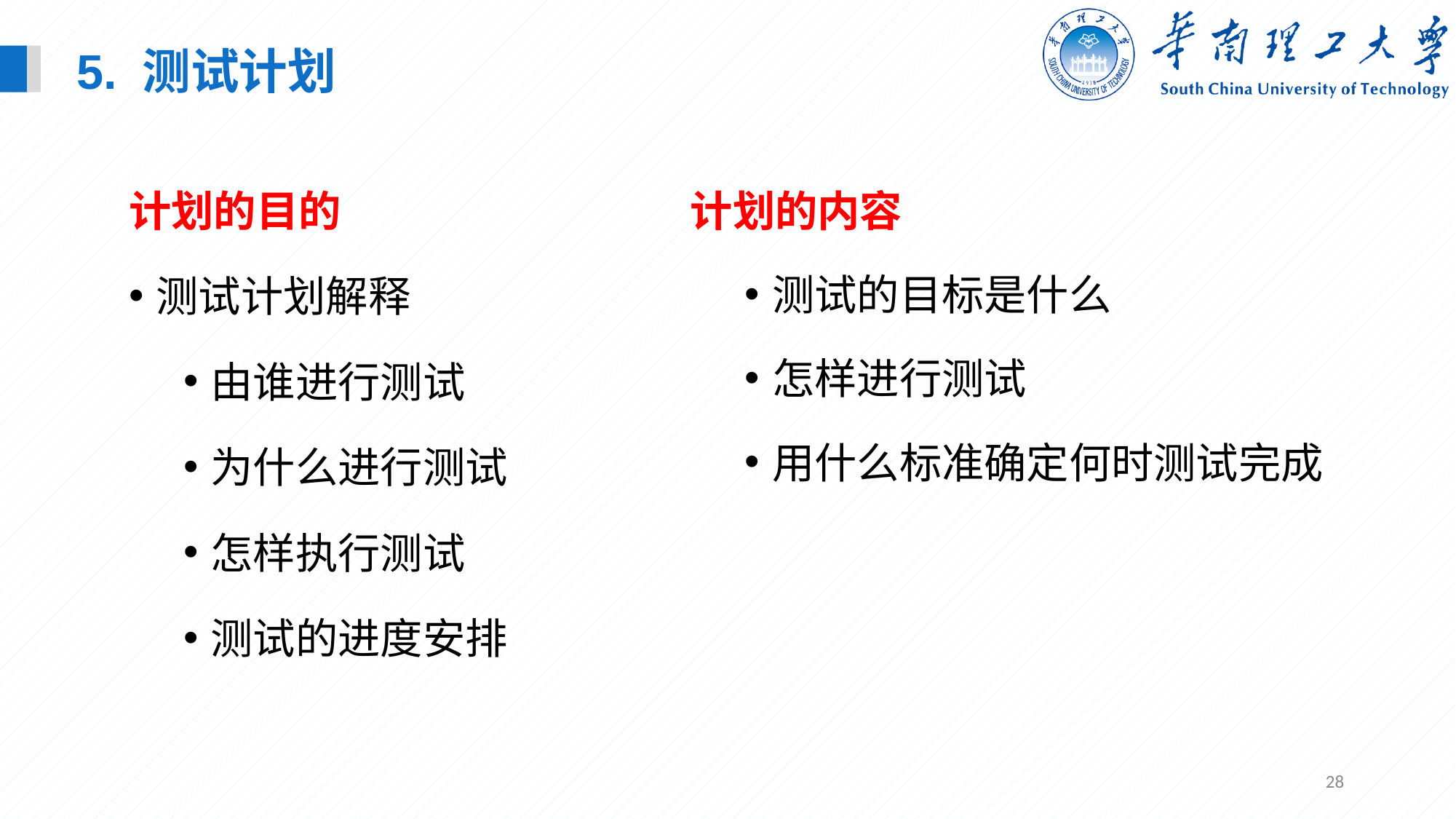

5. 测试计划
计划的目的
测试计划解释
由谁进行测试
为什么进行测试
怎样执行测试
测试的进度安排
计划的内容
测试的目标是什么
怎样进行测试
用什么标准确定何时测试完成

28